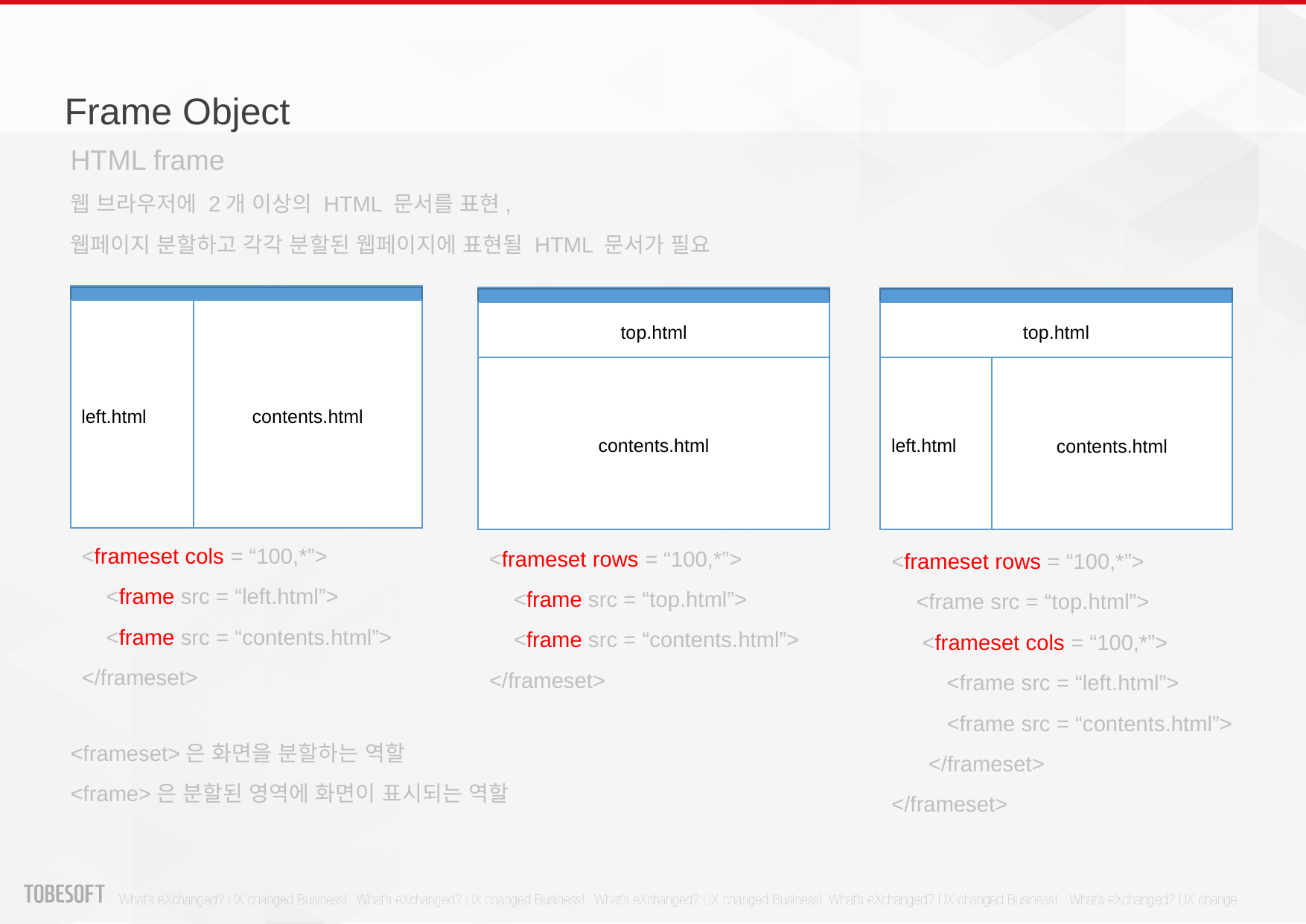

Frame Object
HTML frame
웹 브라우저에 2개 이상의 HTML 문서를 표현,
웹페이지 분할하고 각각 분할된 웹페이지에 표현될 HTML 문서가 필요

contents.html
left.html
top.html
top.html
contents.html
left.html
contents.html
<frameset cols = “100,*”>
    <frame src = “left.html”>
    <frame src = “contents.html”>
</frameset>
<frameset rows = “100,*”>
    <frame src = “top.html”>
    <frame src = “contents.html”>
</frameset>
<frameset rows = “100,*”>
    <frame src = “top.html”>
     <frameset cols = “100,*”>
         <frame src = “left.html”>
         <frame src = “contents.html”>
      </frameset>
</frameset>
<frameset>은 화면을 분할하는 역할
<frame>은 분할된 영역에 화면이 표시되는 역할